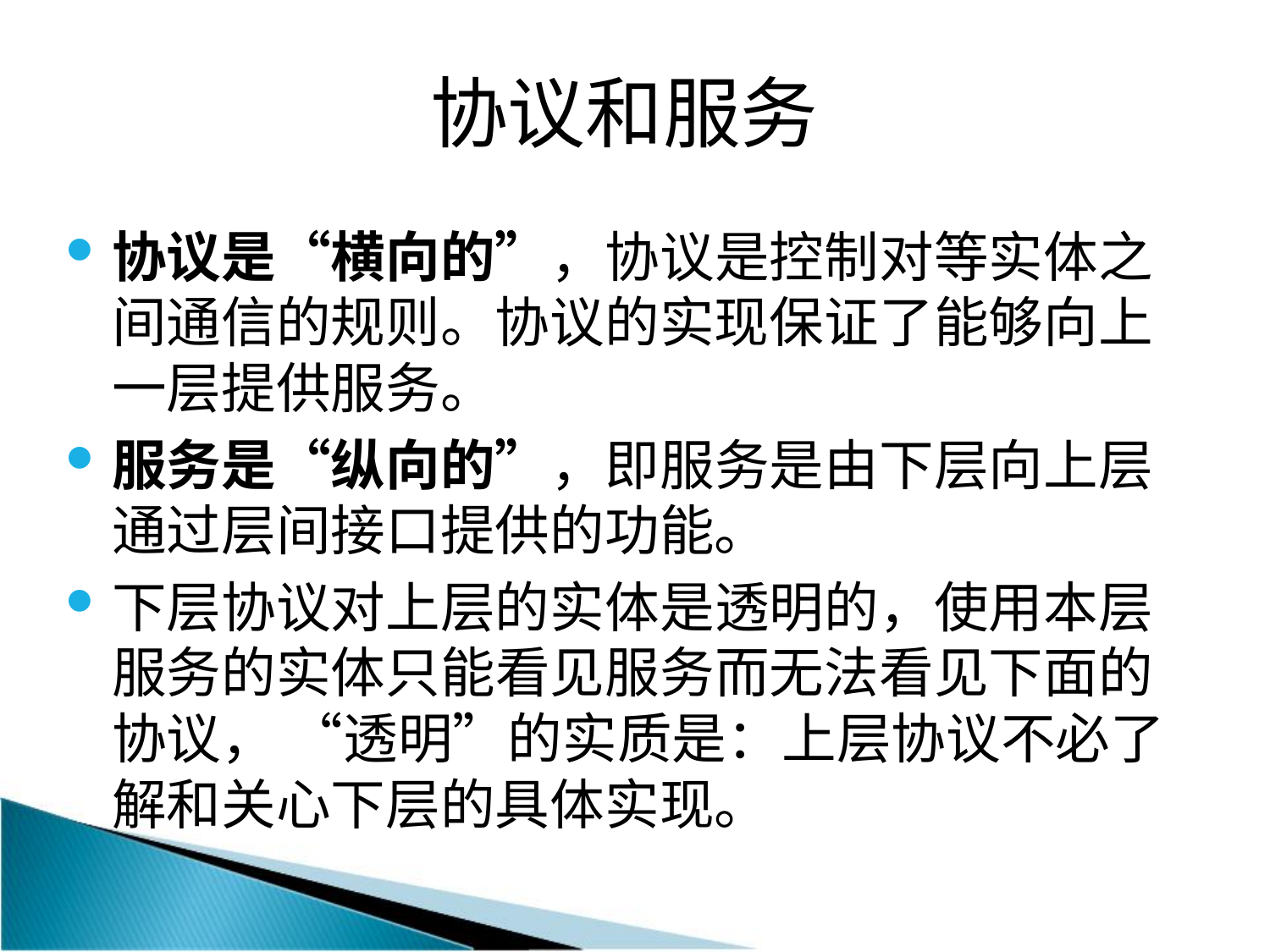

# 协议和服务
协议是“横向的”，协议是控制对等实体之间通信的规则。协议的实现保证了能够向上一层提供服务。
服务是“纵向的”，即服务是由下层向上层通过层间接口提供的功能。
下层协议对上层的实体是透明的，使用本层服务的实体只能看见服务而无法看见下面的协议， “透明”的实质是：上层协议不必了解和关心下层的具体实现。